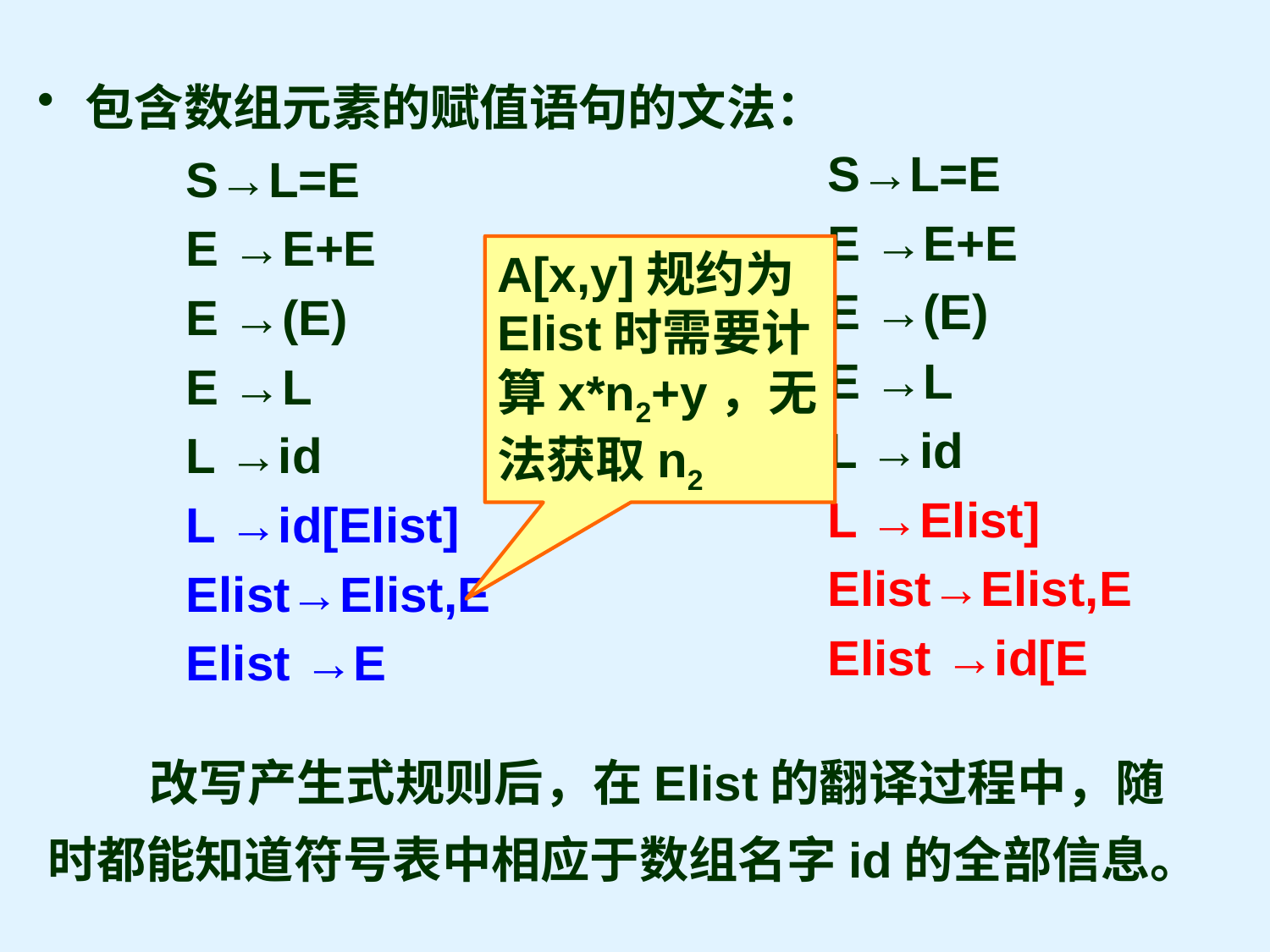

# 包含数组元素的赋值语句的文法：
S→L=E
E →E+E
E →(E)
E →L
L →id
L →Elist]
Elist→Elist,E
Elist →id[E

S→L=E
E →E+E
E →(E)
E →L
L →id
L →id[Elist]
Elist→Elist,E
Elist →E

A[x,y]规约为Elist时需要计算x*n2+y，无法获取n2

        改写产生式规则后，在Elist的翻译过程中，随时都能知道符号表中相应于数组名字id的全部信息。